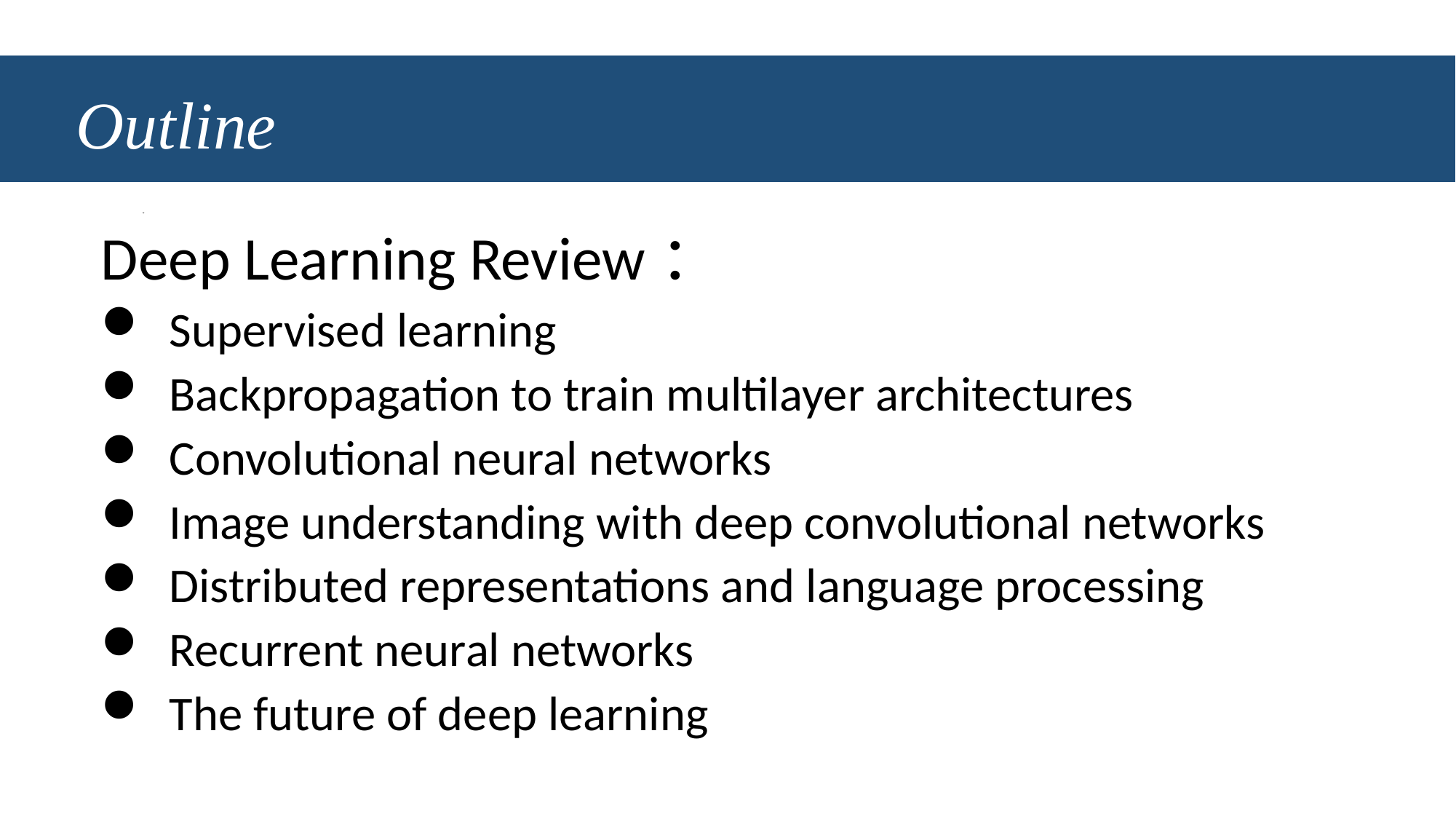

# Outline

Deep Learning Review：
Supervised learning
Backpropagation to train multilayer architectures
Convolutional neural networks
Image understanding with deep convolutional networks
Distributed representations and language processing
Recurrent neural networks
The future of deep learning
：
是：